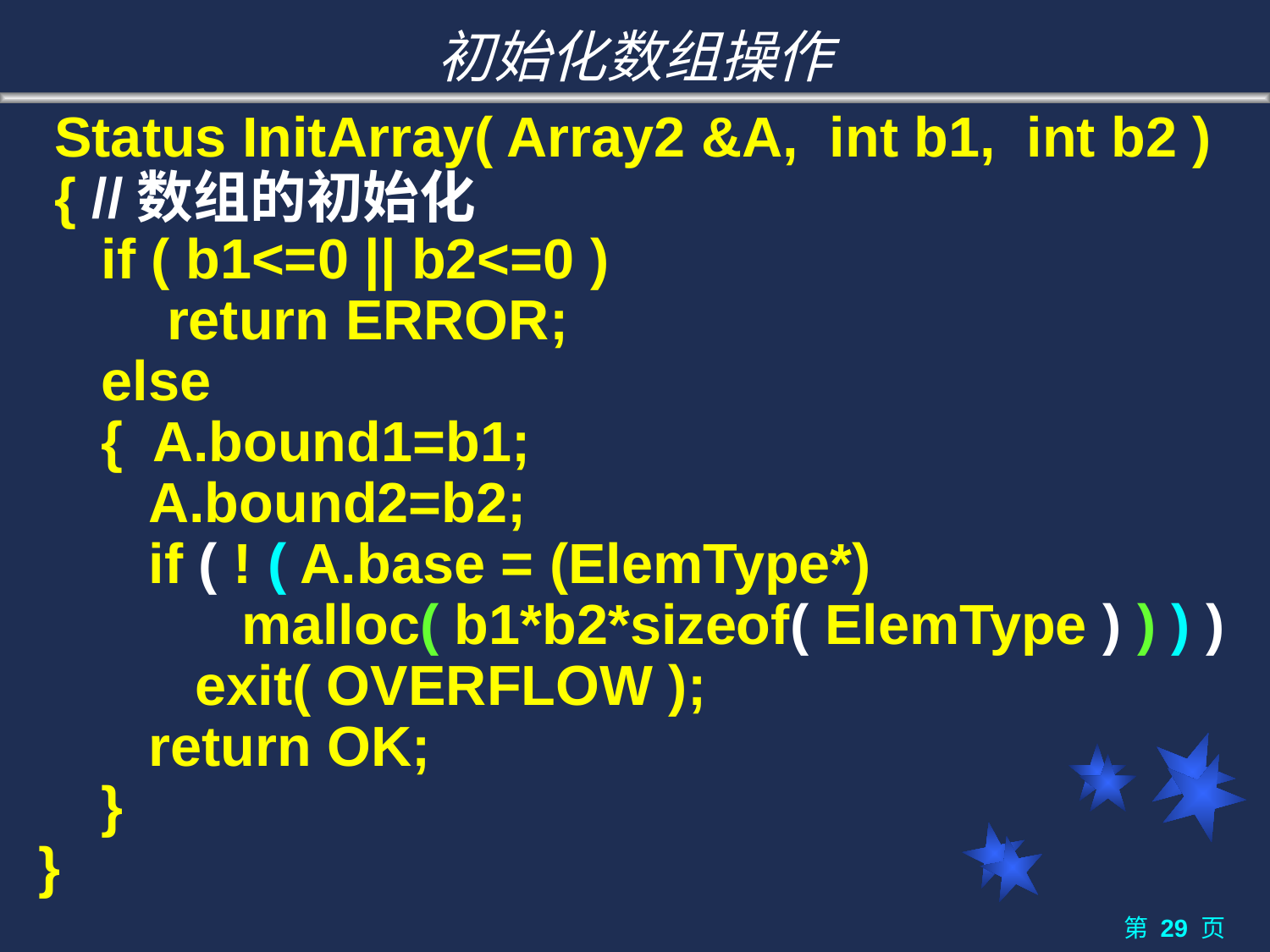

# 初始化数组操作
 Status InitArray( Array2 &A,  int b1,  int b2 )
 { //数组的初始化
    if ( b1<=0 || b2<=0 )
	     return ERROR;
    else
    {  A.bound1=b1;
       A.bound2=b2;
        if ( ! ( A.base = (ElemType*)
malloc( b1*b2*sizeof( ElemType ) ) ) )
          exit( OVERFLOW );
       return OK;
    }
}
第 29 页